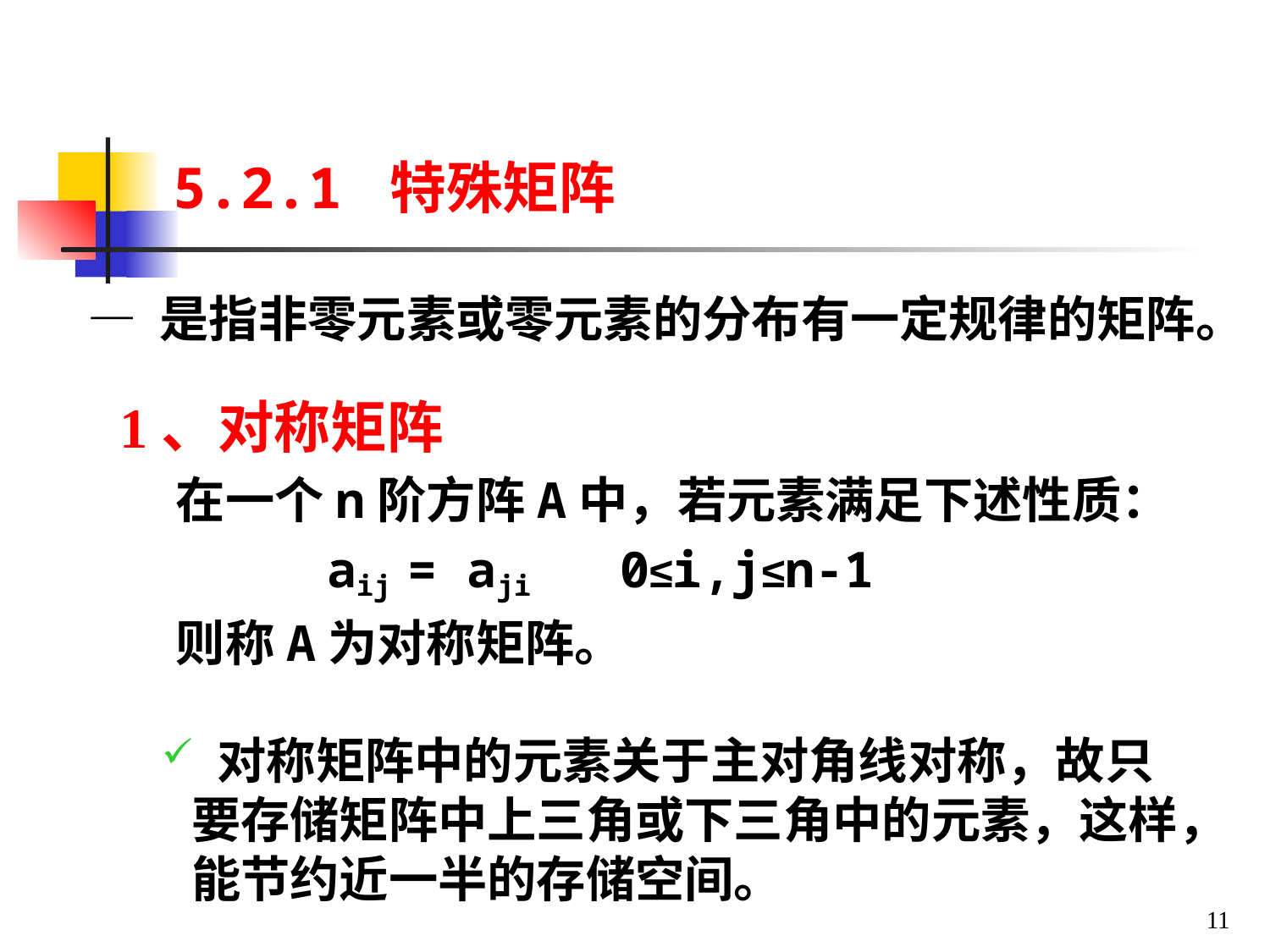

5.2.1 特殊矩阵
— 是指非零元素或零元素的分布有一定规律的矩阵。
# 1、对称矩阵
    在一个n阶方阵A中，若元素满足下述性质：
       aij = aji   0≤i,j≤n-1
    则称A为对称矩阵。

 对称矩阵中的元素关于主对角线对称，故只要存储矩阵中上三角或下三角中的元素，这样，能节约近一半的存储空间。
11